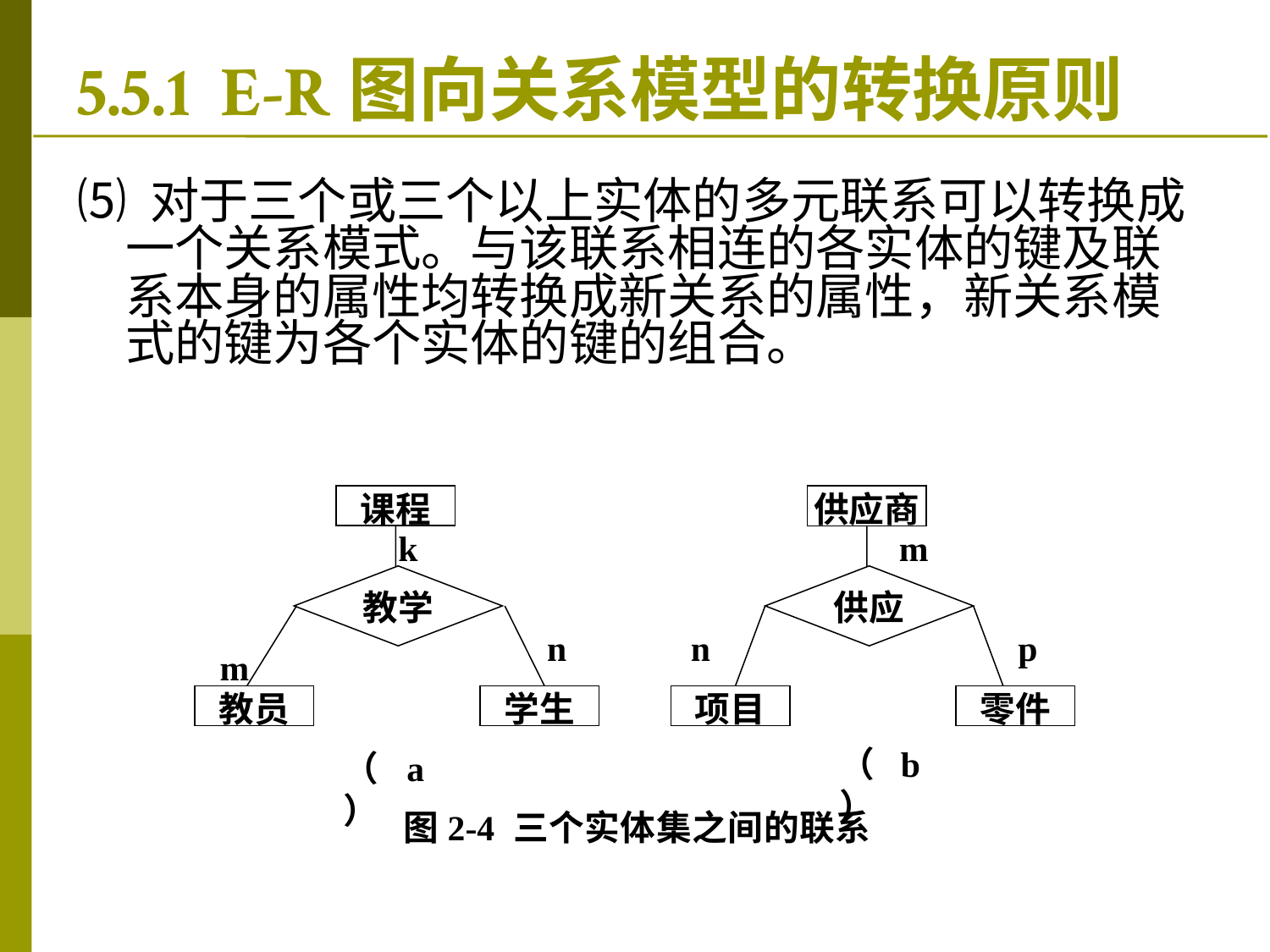

# 5.5.1  E-R图向关系模型的转换原则
⑸ 对于三个或三个以上实体的多元联系可以转换成一个关系模式。与该联系相连的各实体的键及联系本身的属性均转换成新关系的属性，新关系模式的键为各个实体的键的组合。
课程

k
教学

n
m
教员
学生
供应商

m
供应

n
p
项目
零件
（b）
（a）
图2-4 三个实体集之间的联系